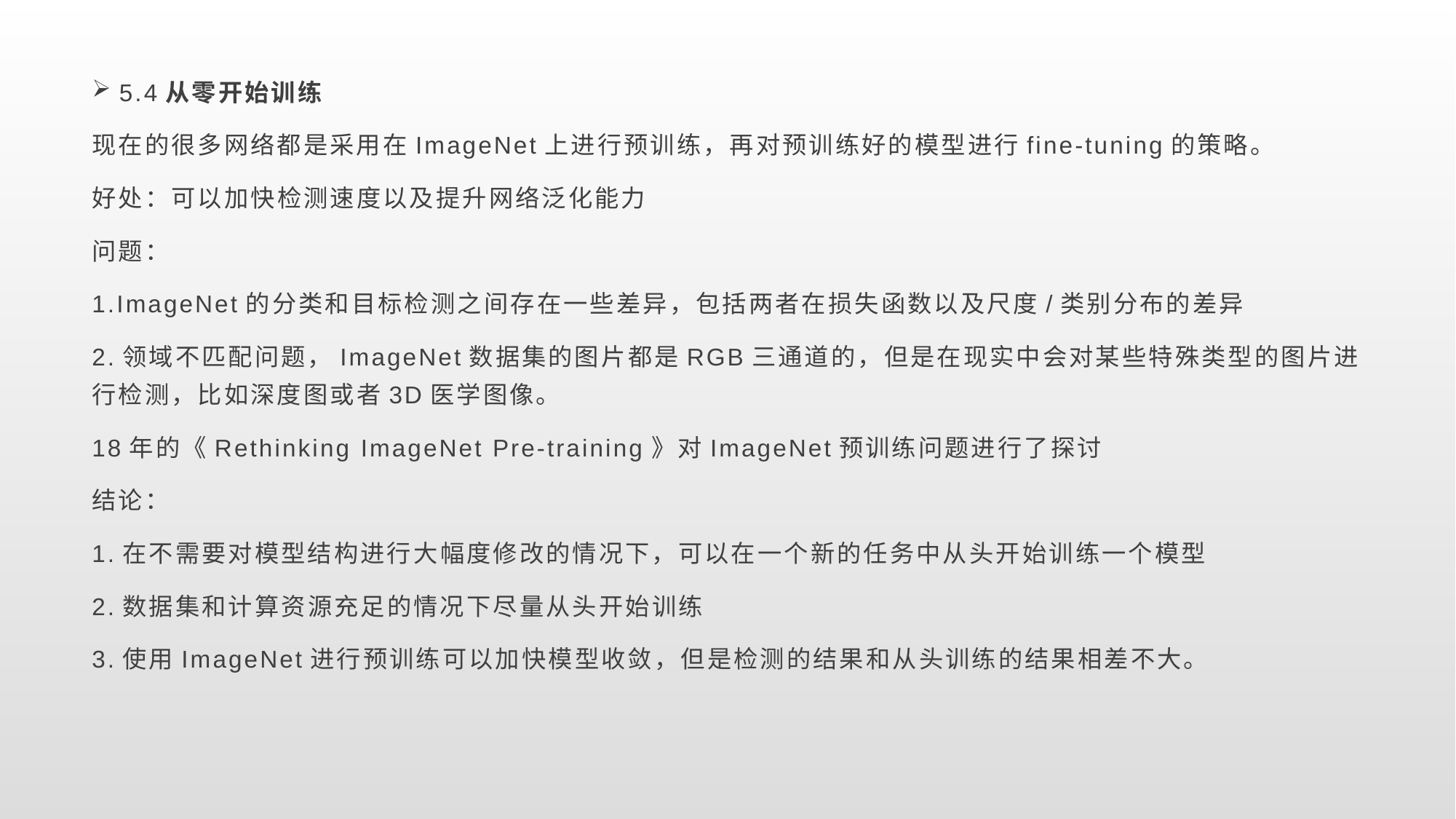

5.4从零开始训练
现在的很多网络都是采用在ImageNet上进行预训练，再对预训练好的模型进行fine-tuning的策略。
好处：可以加快检测速度以及提升网络泛化能力
问题：
1.ImageNet的分类和目标检测之间存在一些差异，包括两者在损失函数以及尺度/类别分布的差异
2.领域不匹配问题，ImageNet数据集的图片都是RGB三通道的，但是在现实中会对某些特殊类型的图片进行检测，比如深度图或者3D医学图像。
18年的《Rethinking ImageNet Pre-training》对ImageNet预训练问题进行了探讨
结论：
1.在不需要对模型结构进行大幅度修改的情况下，可以在一个新的任务中从头开始训练一个模型
2.数据集和计算资源充足的情况下尽量从头开始训练
3.使用ImageNet进行预训练可以加快模型收敛，但是检测的结果和从头训练的结果相差不大。